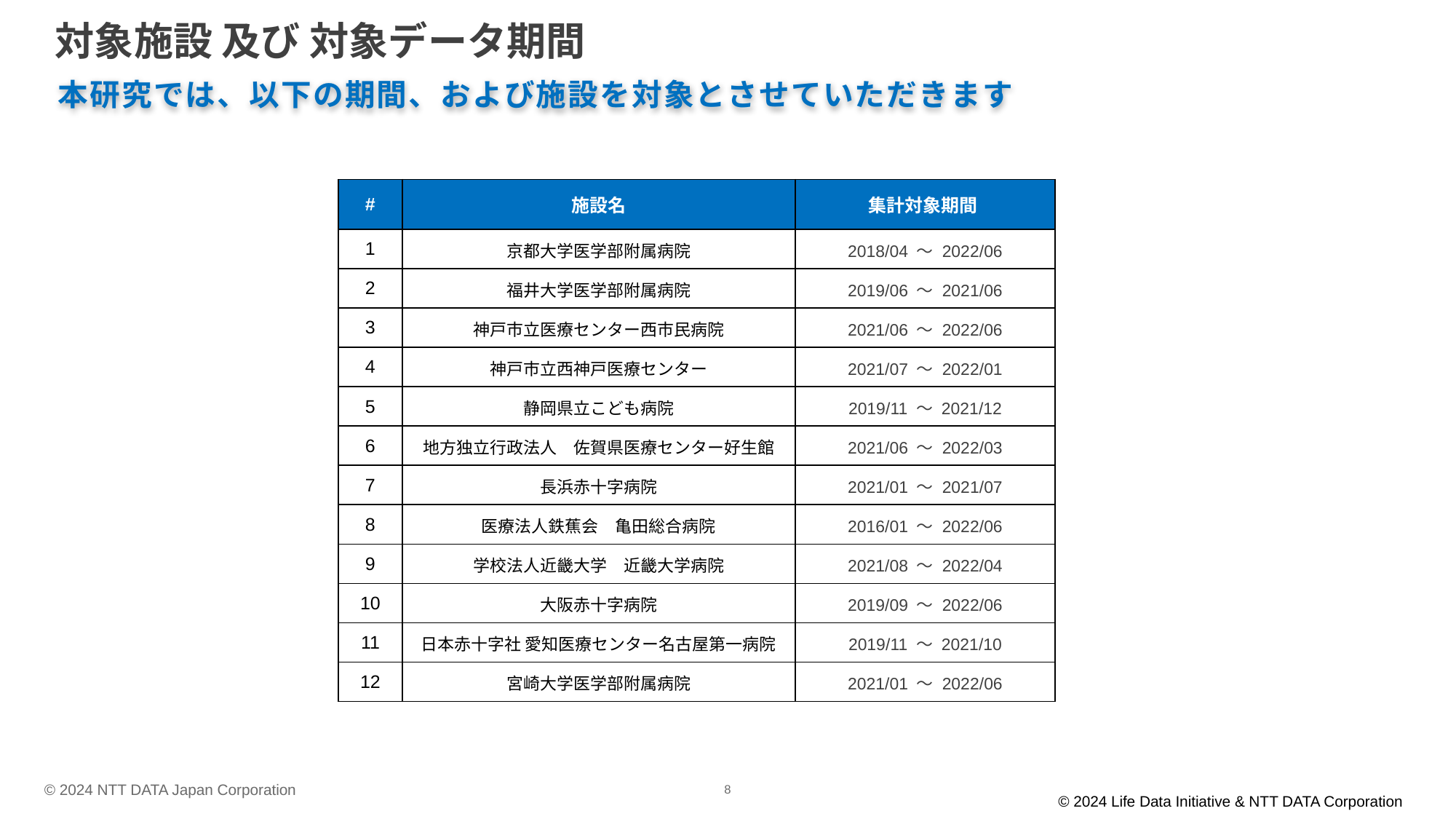

対象施設 及び 対象データ期間
本研究では、以下の期間、および施設を対象とさせていただきます
| # | 施設名 | 集計対象期間 |
| --- | --- | --- |
| 1 | 京都大学医学部附属病院 | 2018/04 ～ 2022/06 |
| 2 | 福井大学医学部附属病院 | 2019/06 ～ 2021/06 |
| 3 | 神戸市立医療センター西市民病院 | 2021/06 ～ 2022/06 |
| 4 | 神戸市立西神戸医療センター | 2021/07 ～ 2022/01 |
| 5 | 静岡県立こども病院 | 2019/11 ～ 2021/12 |
| 6 | 地方独立行政法人　佐賀県医療センター好生館 | 2021/06 ～ 2022/03 |
| 7 | 長浜赤十字病院 | 2021/01 ～ 2021/07 |
| 8 | 医療法人鉄蕉会　亀田総合病院 | 2016/01 ～ 2022/06 |
| 9 | 学校法人近畿大学　近畿大学病院 | 2021/08 ～ 2022/04 |
| 10 | 大阪赤十字病院 | 2019/09 ～ 2022/06 |
| 11 | 日本赤十字社 愛知医療センター名古屋第一病院 | 2019/11 ～ 2021/10 |
| 12 | 宮崎大学医学部附属病院 | 2021/01 ～ 2022/06 |